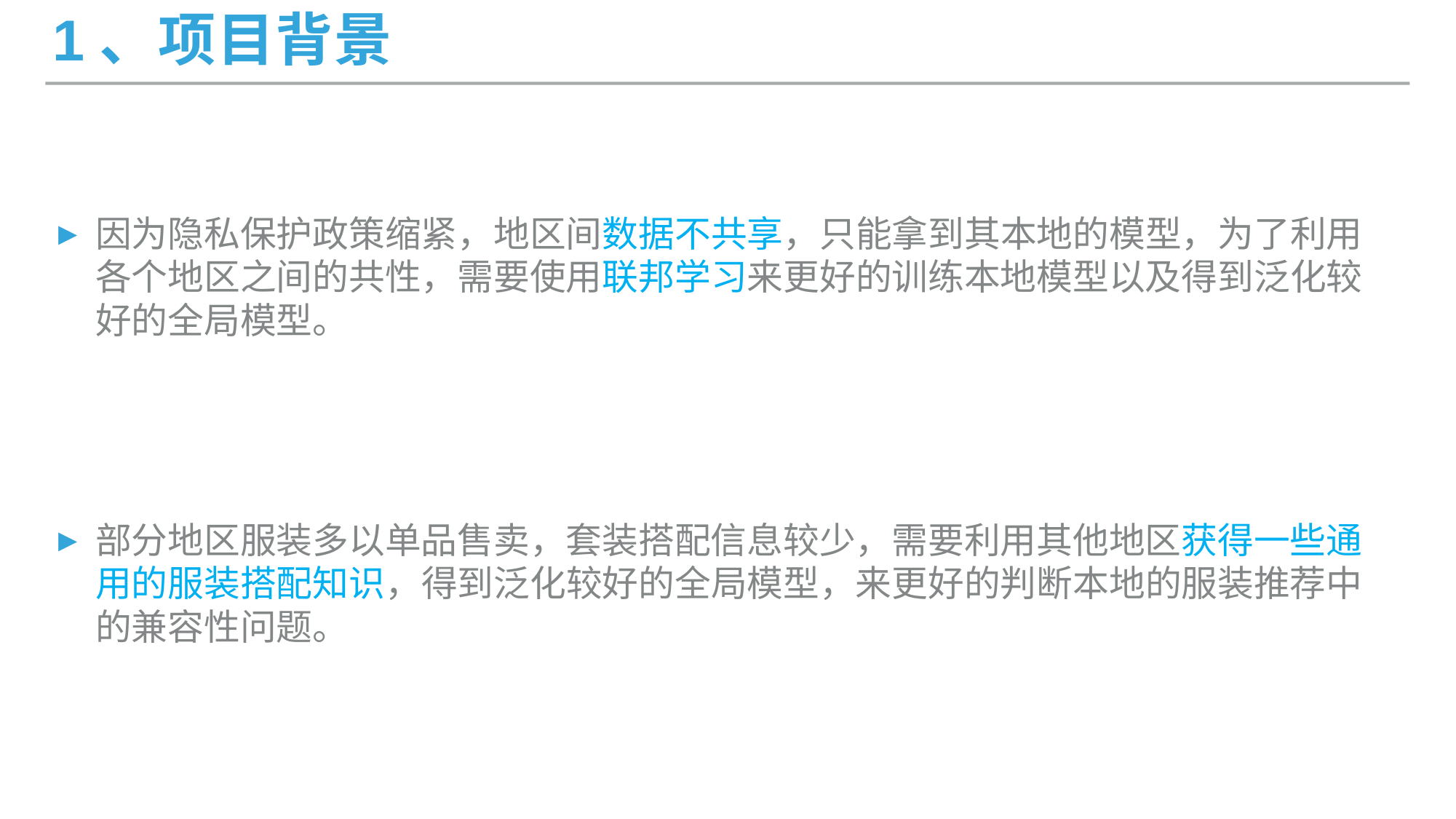

1、项目背景
因为隐私保护政策缩紧，地区间数据不共享，只能拿到其本地的模型，为了利用各个地区之间的共性，需要使用联邦学习来更好的训练本地模型以及得到泛化较好的全局模型。

部分地区服装多以单品售卖，套装搭配信息较少，需要利用其他地区获得一些通用的服装搭配知识，得到泛化较好的全局模型，来更好的判断本地的服装推荐中的兼容性问题。